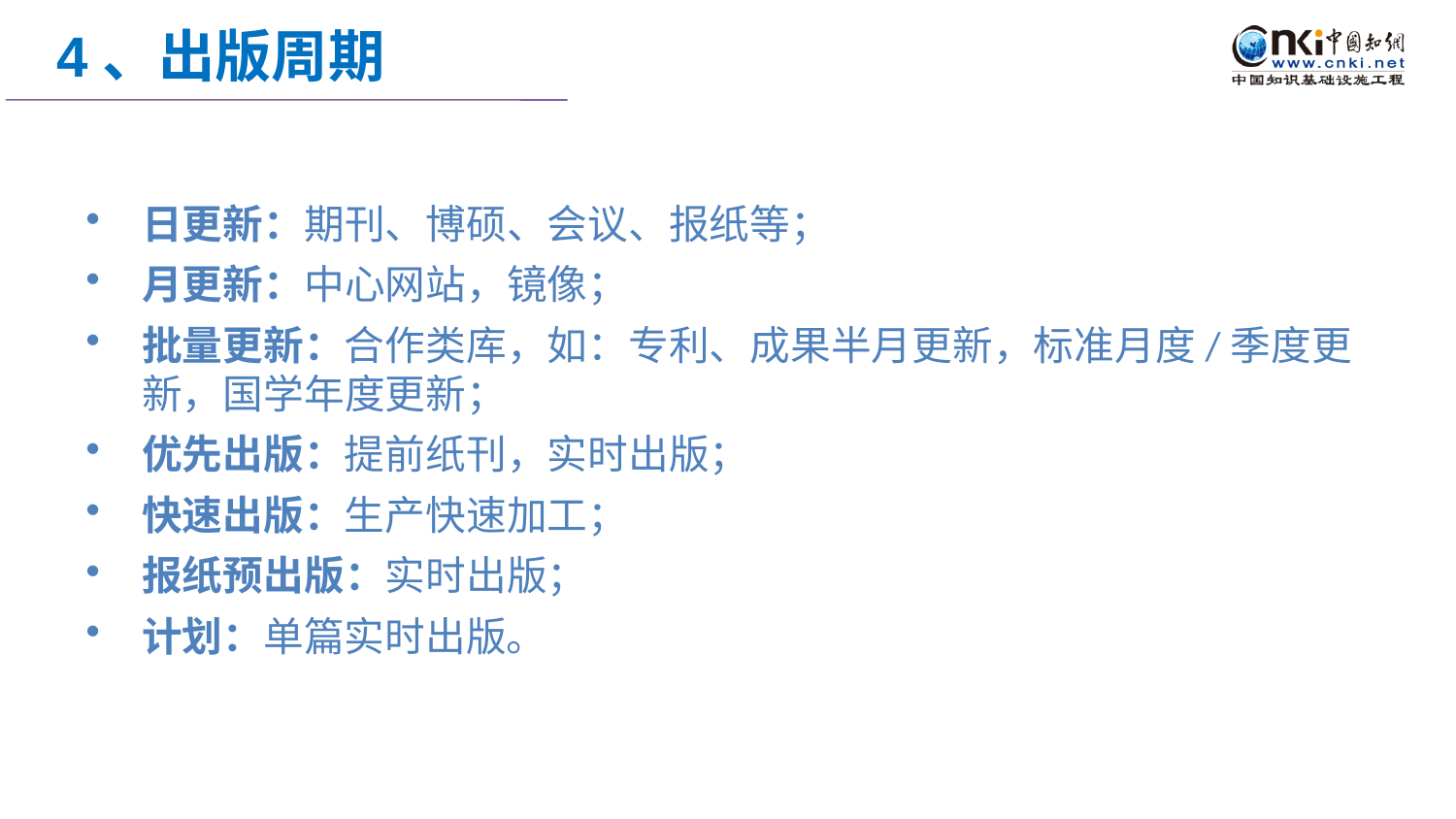

4、出版周期
日更新：期刊、博硕、会议、报纸等；
月更新：中心网站，镜像；
批量更新：合作类库，如：专利、成果半月更新，标准月度/季度更新，国学年度更新；
优先出版：提前纸刊，实时出版；
快速出版：生产快速加工；
报纸预出版：实时出版；
计划：单篇实时出版。